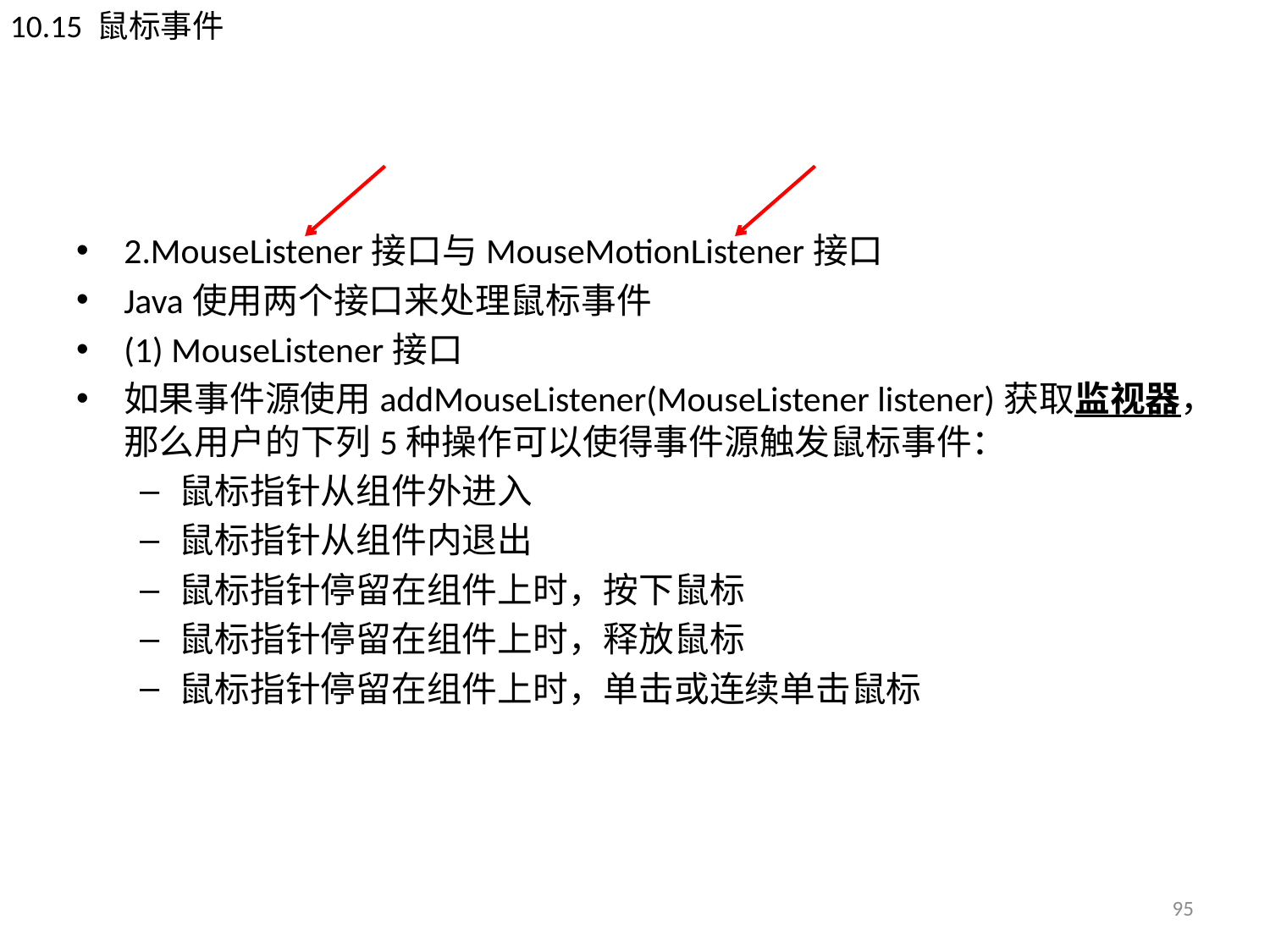

10.15 鼠标事件
#
2.MouseListener接口与MouseMotionListener接口
Java使用两个接口来处理鼠标事件
(1) MouseListener接口
如果事件源使用addMouseListener(MouseListener listener)获取监视器，那么用户的下列5种操作可以使得事件源触发鼠标事件：
鼠标指针从组件外进入
鼠标指针从组件内退出
鼠标指针停留在组件上时，按下鼠标
鼠标指针停留在组件上时，释放鼠标
鼠标指针停留在组件上时，单击或连续单击鼠标

95